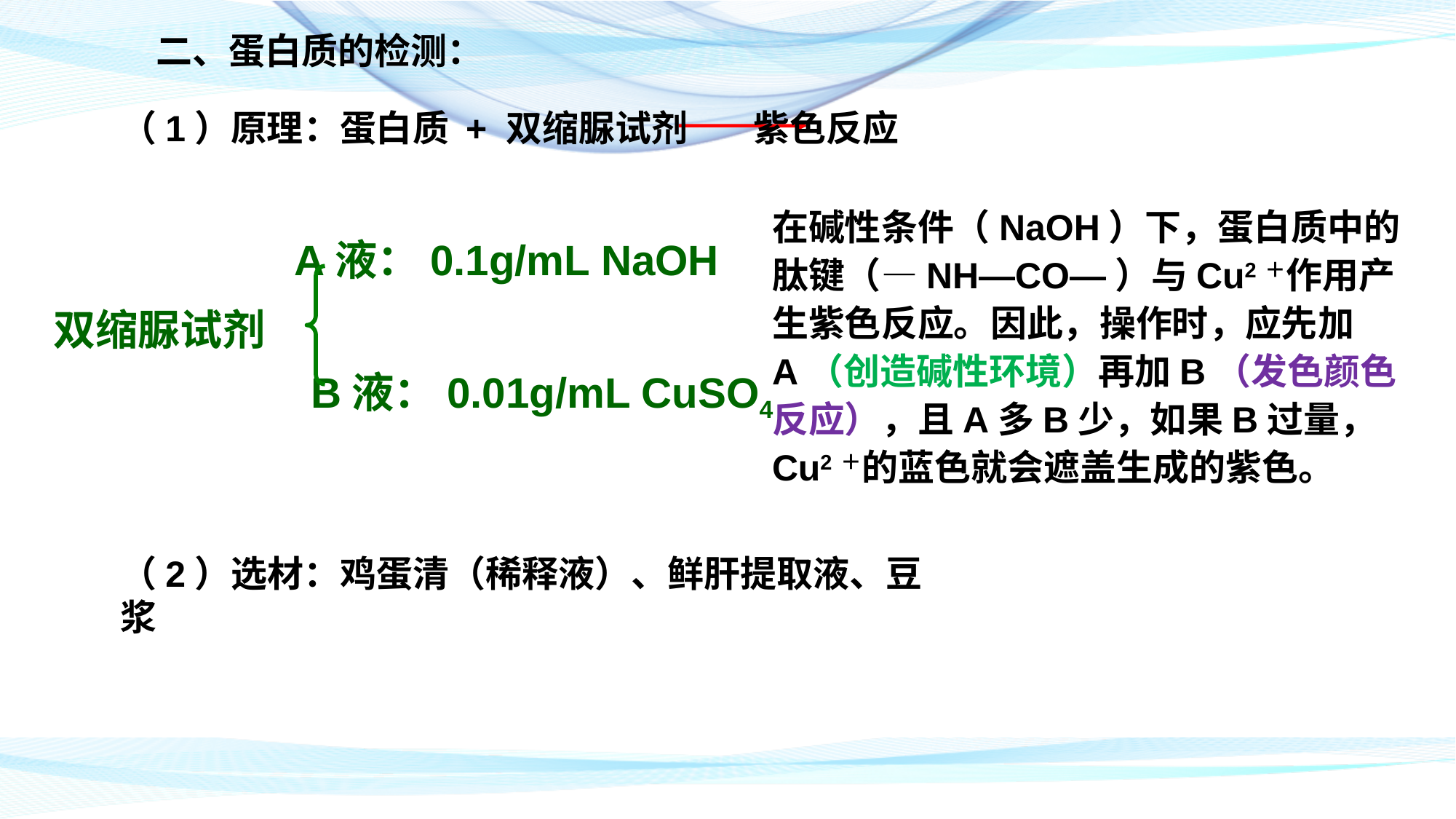

二、蛋白质的检测：
（1）原理：蛋白质 + 双缩脲试剂        紫色反应

在碱性条件（NaOH）下，蛋白质中的肽键（—NH—CO—）与Cu2＋作用产生紫色反应。因此，操作时，应先加A（创造碱性环境）再加B（发色颜色反应），且A多B少，如果B过量， Cu2＋的蓝色就会遮盖生成的紫色。
A液：0.1g/mL NaOH

双缩脲试剂
B液：0.01g/mL CuSO4
（2）选材：鸡蛋清（稀释液）、鲜肝提取液、豆浆